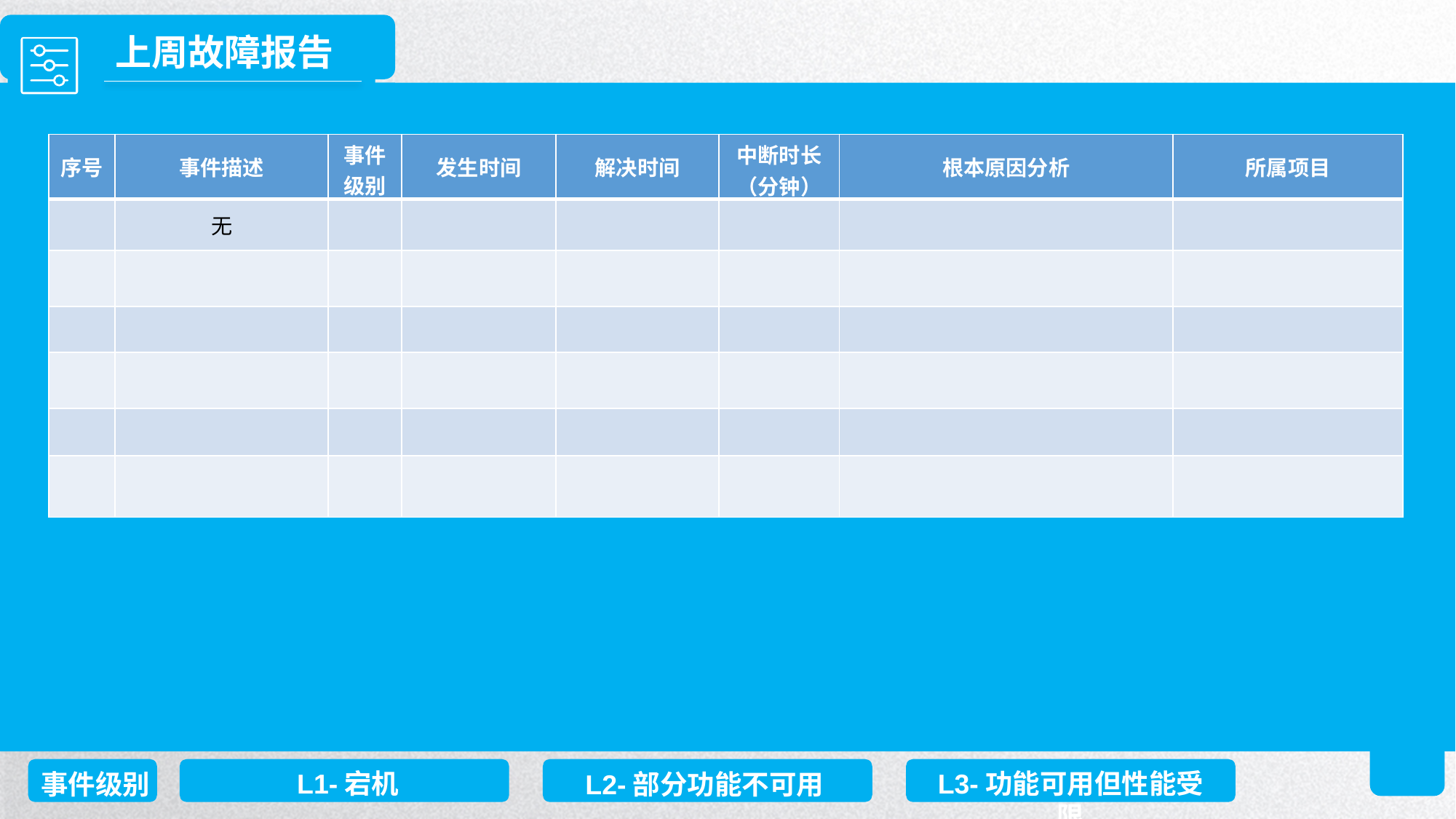

| 序号 | 事件描述 | 事件 级别 | 发生时间 | 解决时间 | 中断时长 （分钟） | 根本原因分析 | 所属项目 |
| --- | --- | --- | --- | --- | --- | --- | --- |
|  | 无 |  |  |  |  |  |  |
|  |  |  |  |  |  |  |  |
|  |  |  |  |  |  |  |  |
|  |  |  |  |  |  |  |  |
|  |  |  |  |  |  |  |  |
|  |  |  |  |  |  |  |  |
74